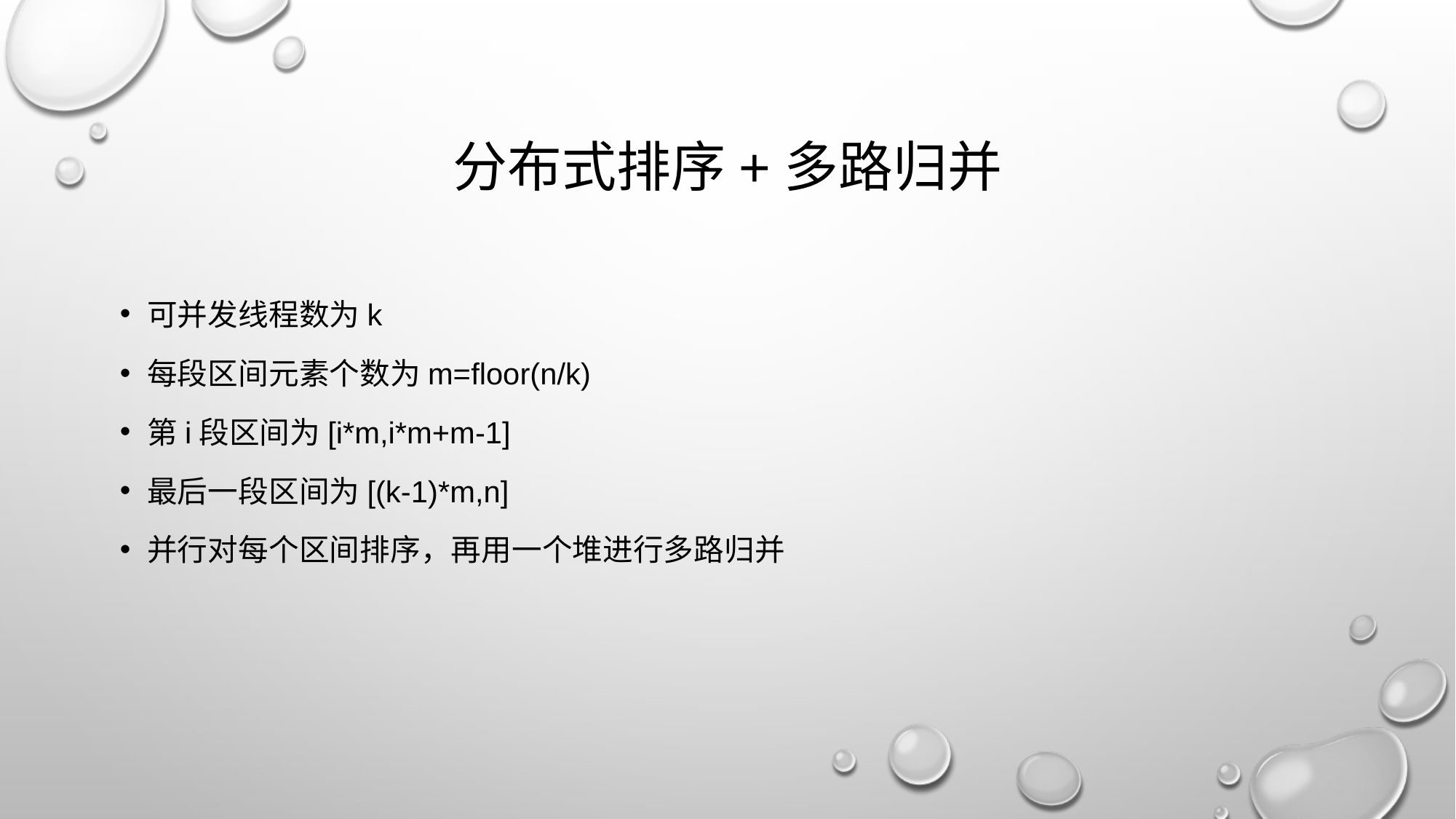

# 分布式排序+多路归并
可并发线程数为k
每段区间元素个数为m=floor(n/k)
第i段区间为[i*m,i*m+m-1]
最后一段区间为[(k-1)*m,n]
并行对每个区间排序，再用一个堆进行多路归并